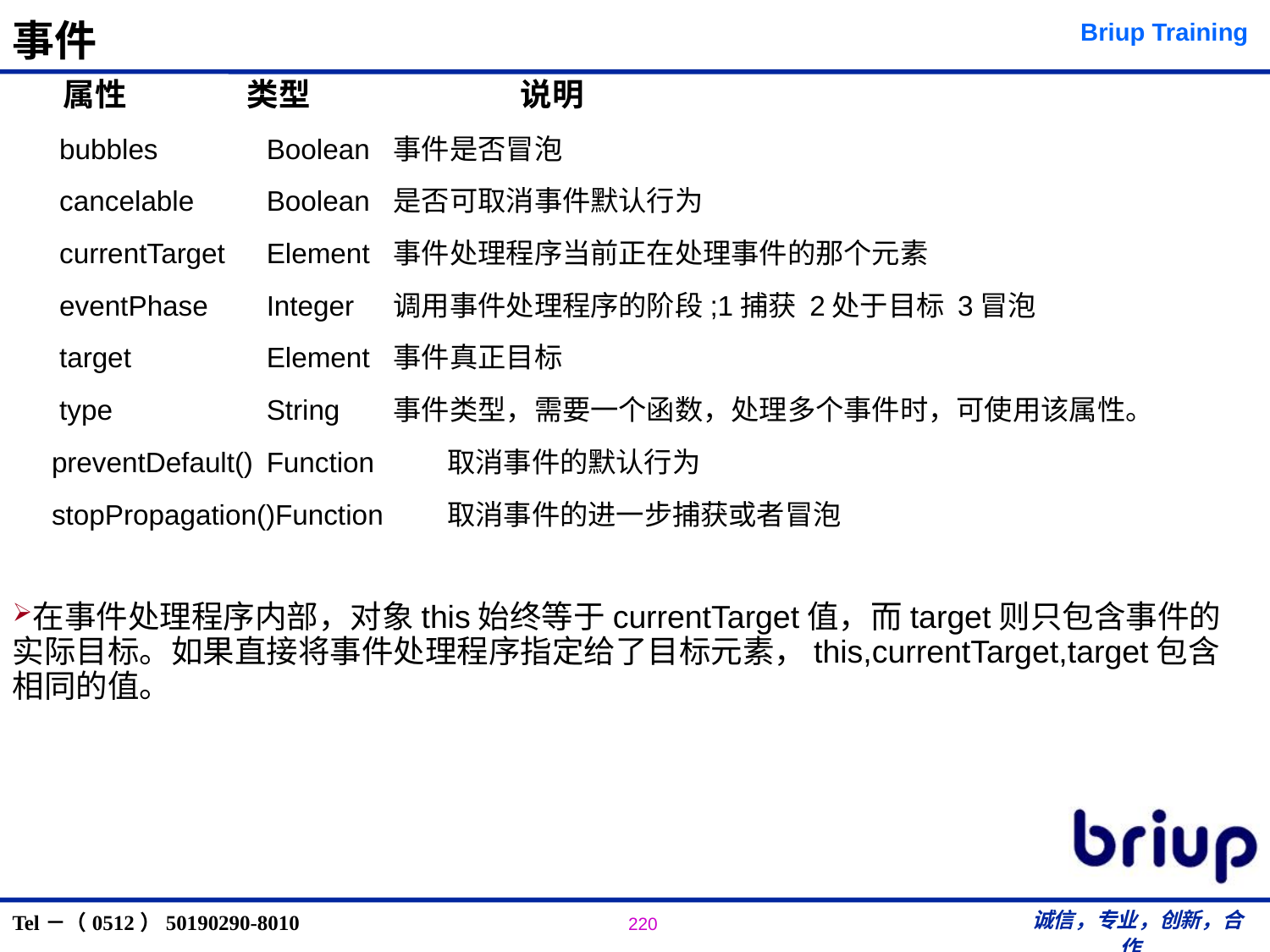

# 事件
      属性 	               类型		说明
      bubbles	Boolean	事件是否冒泡
      cancelable	Boolean	是否可取消事件默认行为
      currentTarget	Element	事件处理程序当前正在处理事件的那个元素
      eventPhase	Integer	调用事件处理程序的阶段;1捕获 2处于目标 3冒泡
      target		Element	事件真正目标
      type		String	事件类型，需要一个函数，处理多个事件时，可使用该属性。
     preventDefault()	Function	      取消事件的默认行为
     stopPropagation()Function	      取消事件的进一步捕获或者冒泡

在事件处理程序内部，对象this始终等于currentTarget值，而target则只包含事件的实际目标。如果直接将事件处理程序指定给了目标元素，this,currentTarget,target包含相同的值。